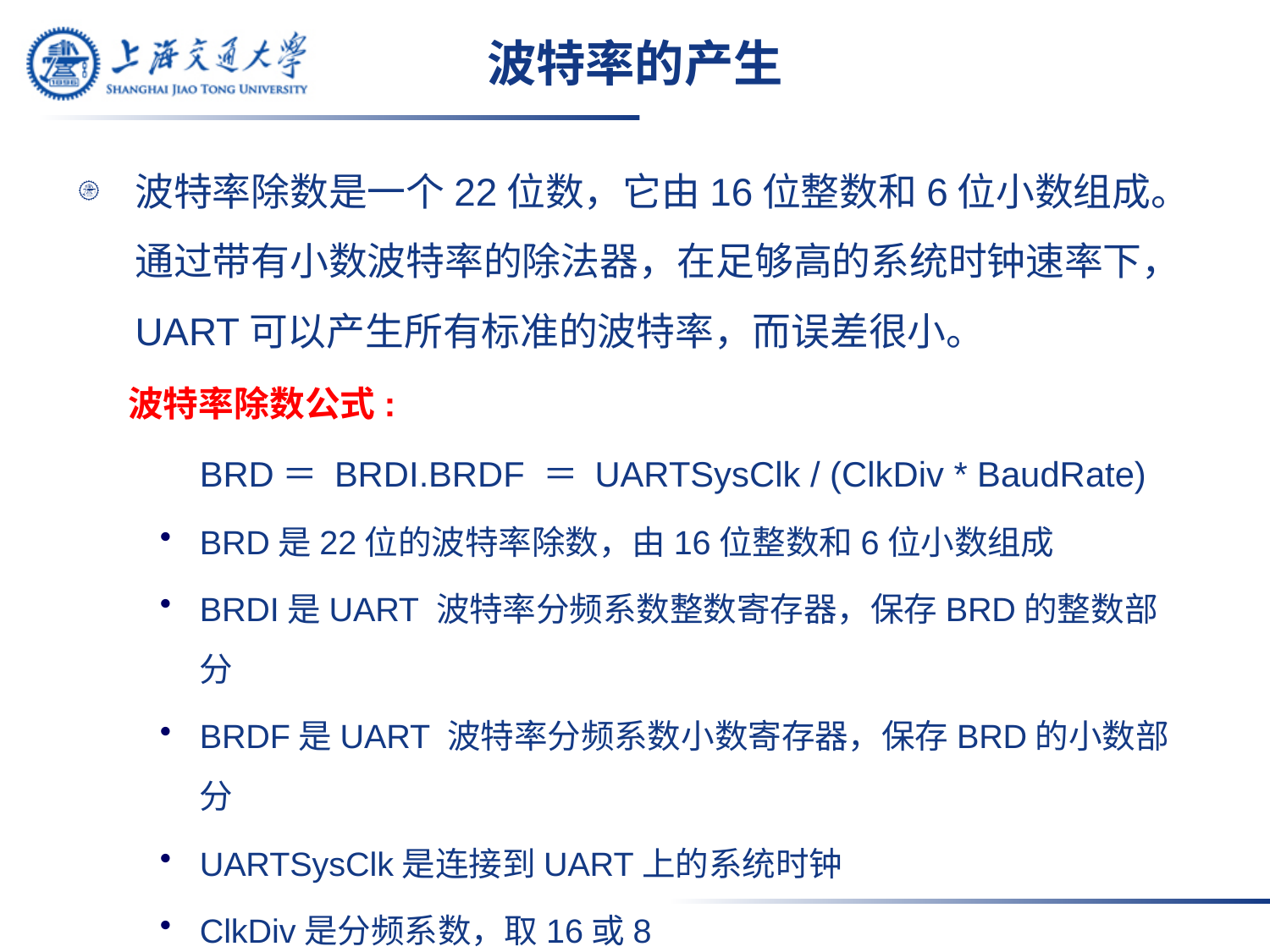

# 波特率的产生
波特率除数是一个22位数，它由16位整数和6位小数组成。通过带有小数波特率的除法器，在足够高的系统时钟速率下，UART可以产生所有标准的波特率，而误差很小。
      波特率除数公式:
	BRD＝ BRDI.BRDF ＝ UARTSysClk / (ClkDiv * BaudRate)
BRD是22位的波特率除数，由16位整数和6位小数组成
BRDI是UART 波特率分频系数整数寄存器，保存BRD的整数部分
BRDF是UART 波特率分频系数小数寄存器，保存BRD的小数部分
UARTSysClk是连接到UART上的系统时钟
ClkDiv是分频系数，取16或8
BaudRate是波特率（9600，38400，115200等）